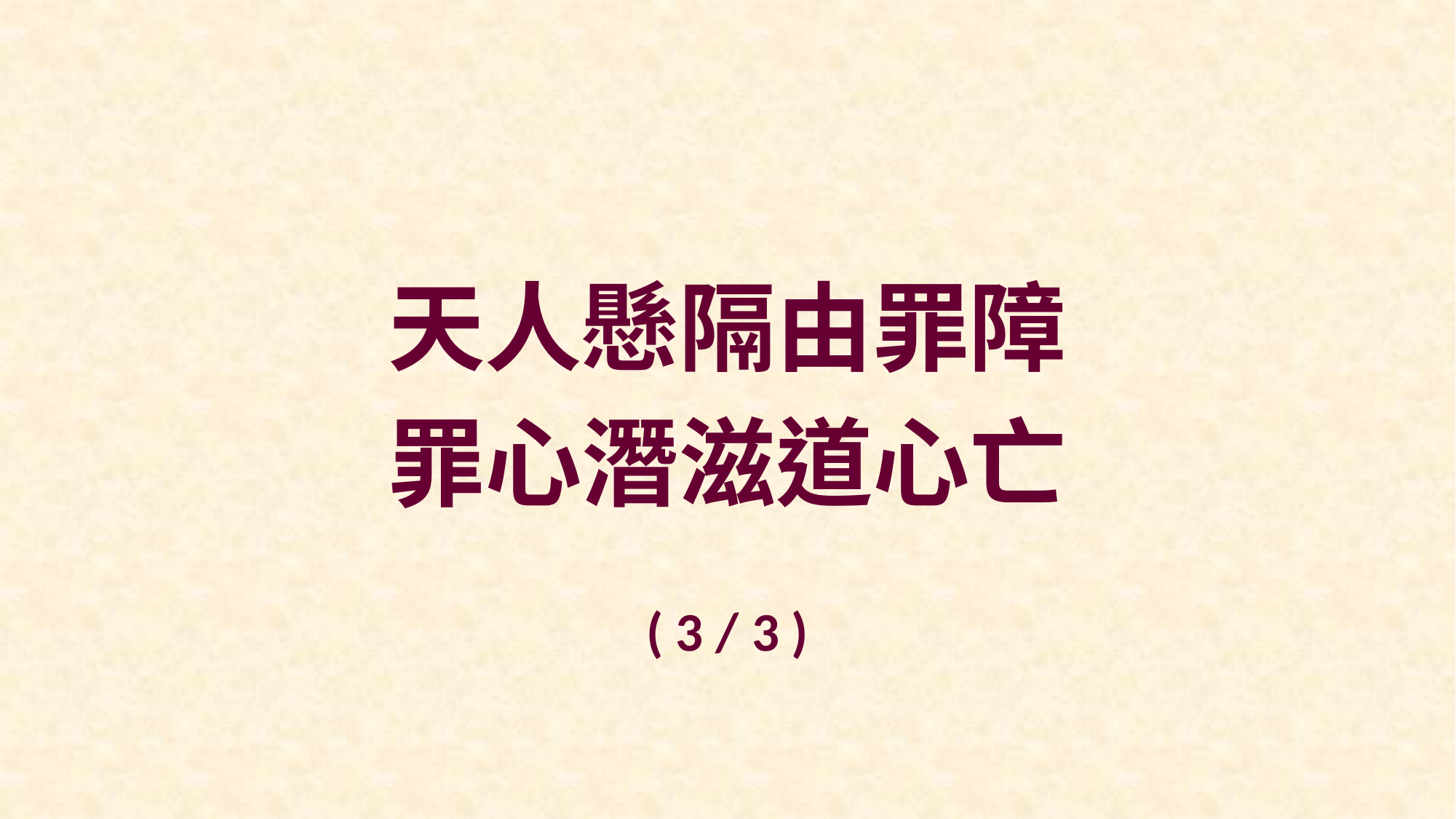

天人懸隔由罪障
罪心潛滋道心亡
( 3 / 3 )